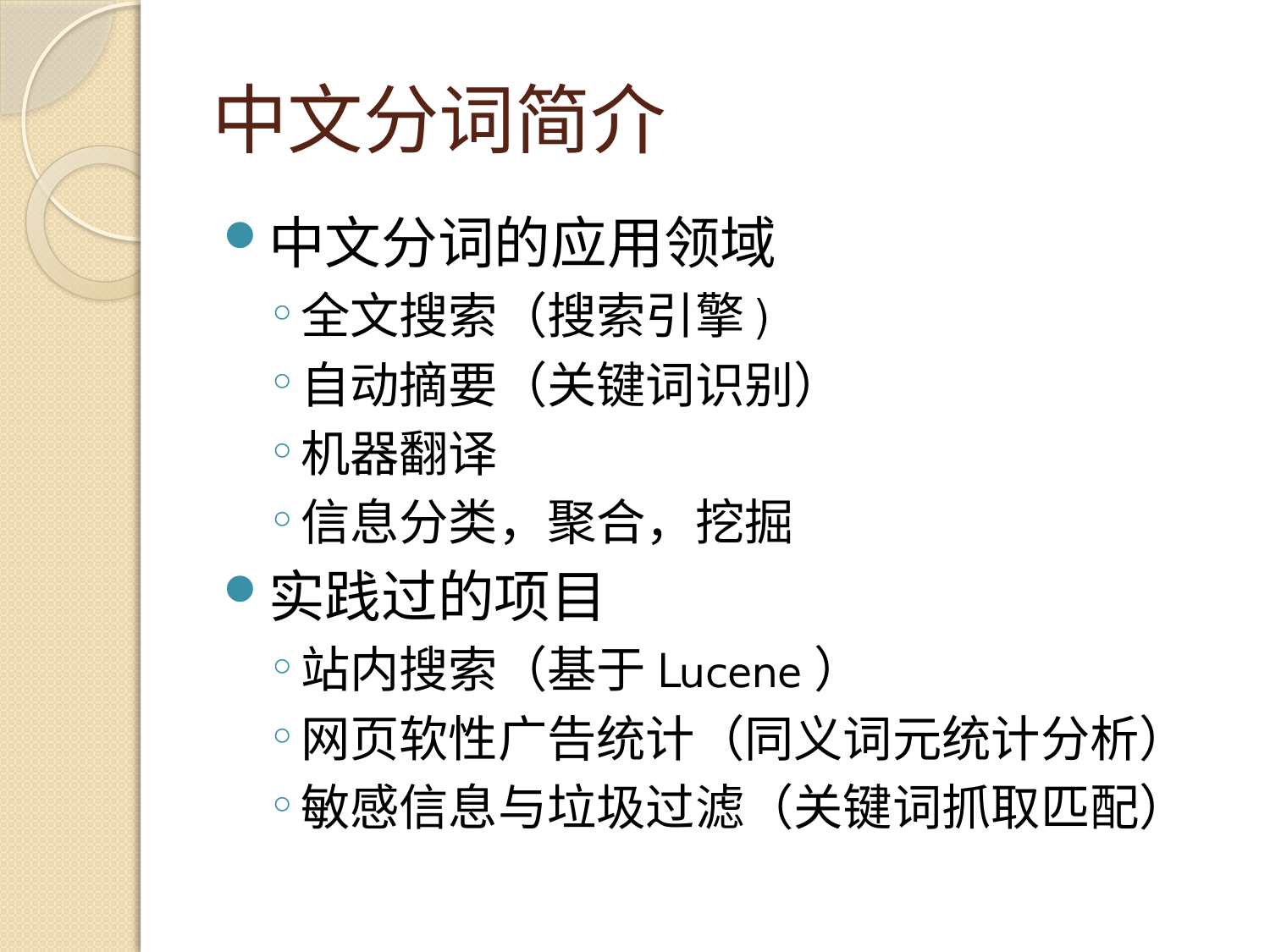

# 中文分词简介
中文分词的应用领域
全文搜索（搜索引擎)
自动摘要（关键词识别）
机器翻译
信息分类，聚合，挖掘
实践过的项目
站内搜索（基于Lucene）
网页软性广告统计（同义词元统计分析）
敏感信息与垃圾过滤（关键词抓取匹配）